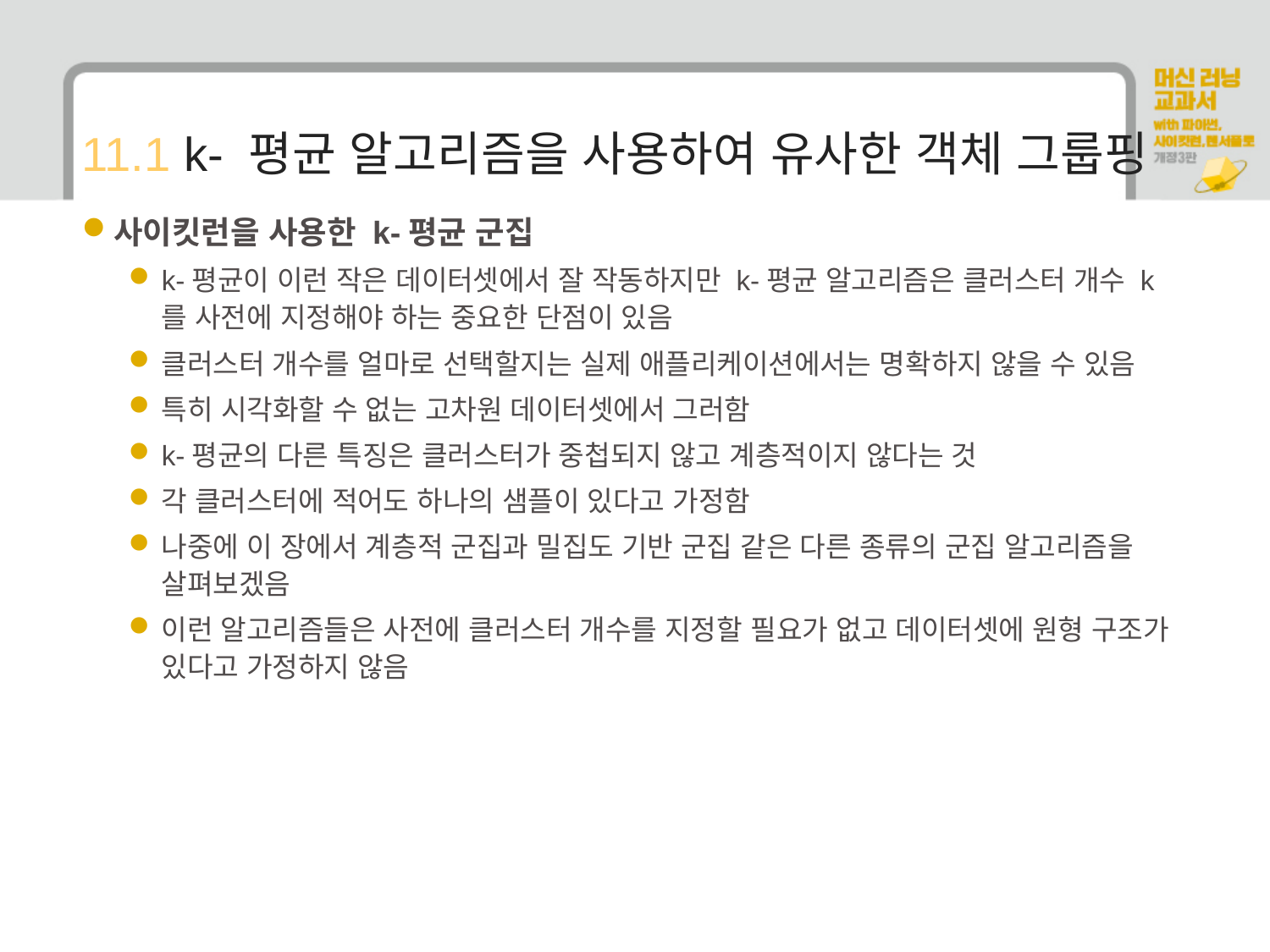

# 11.1 k- 평균 알고리즘을 사용하여 유사한 객체 그룹핑
사이킷런을 사용한 k-평균 군집
k-평균이 이런 작은 데이터셋에서 잘 작동하지만 k-평균 알고리즘은 클러스터 개수 k를 사전에 지정해야 하는 중요한 단점이 있음
클러스터 개수를 얼마로 선택할지는 실제 애플리케이션에서는 명확하지 않을 수 있음
특히 시각화할 수 없는 고차원 데이터셋에서 그러함
k-평균의 다른 특징은 클러스터가 중첩되지 않고 계층적이지 않다는 것
각 클러스터에 적어도 하나의 샘플이 있다고 가정함
나중에 이 장에서 계층적 군집과 밀집도 기반 군집 같은 다른 종류의 군집 알고리즘을 살펴보겠음
이런 알고리즘들은 사전에 클러스터 개수를 지정할 필요가 없고 데이터셋에 원형 구조가 있다고 가정하지 않음